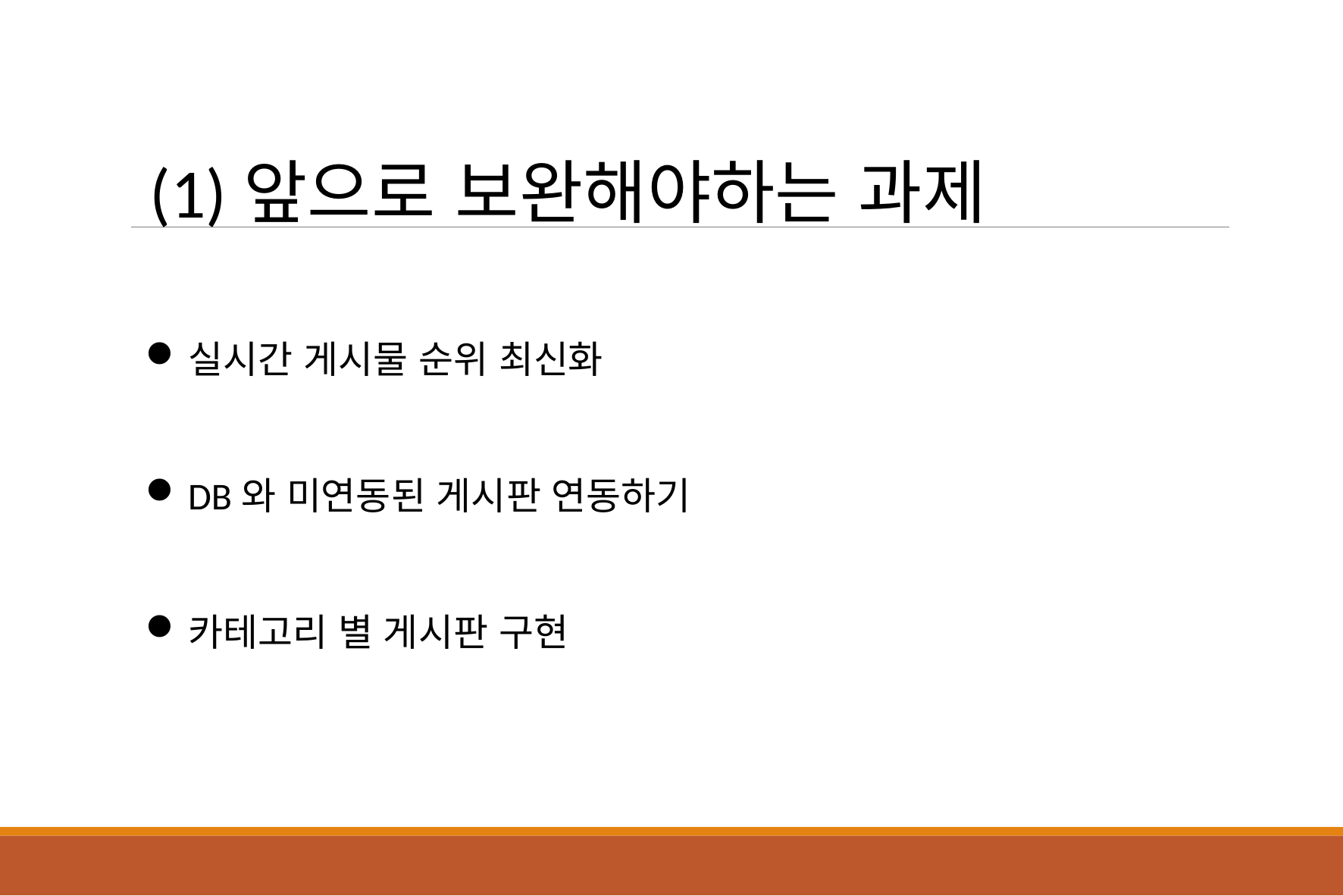

(1)앞으로 보완해야하는 과제

실시간 게시물 순위 최신화

DB와 미연동된 게시판 연동하기

카테고리 별 게시판 구현